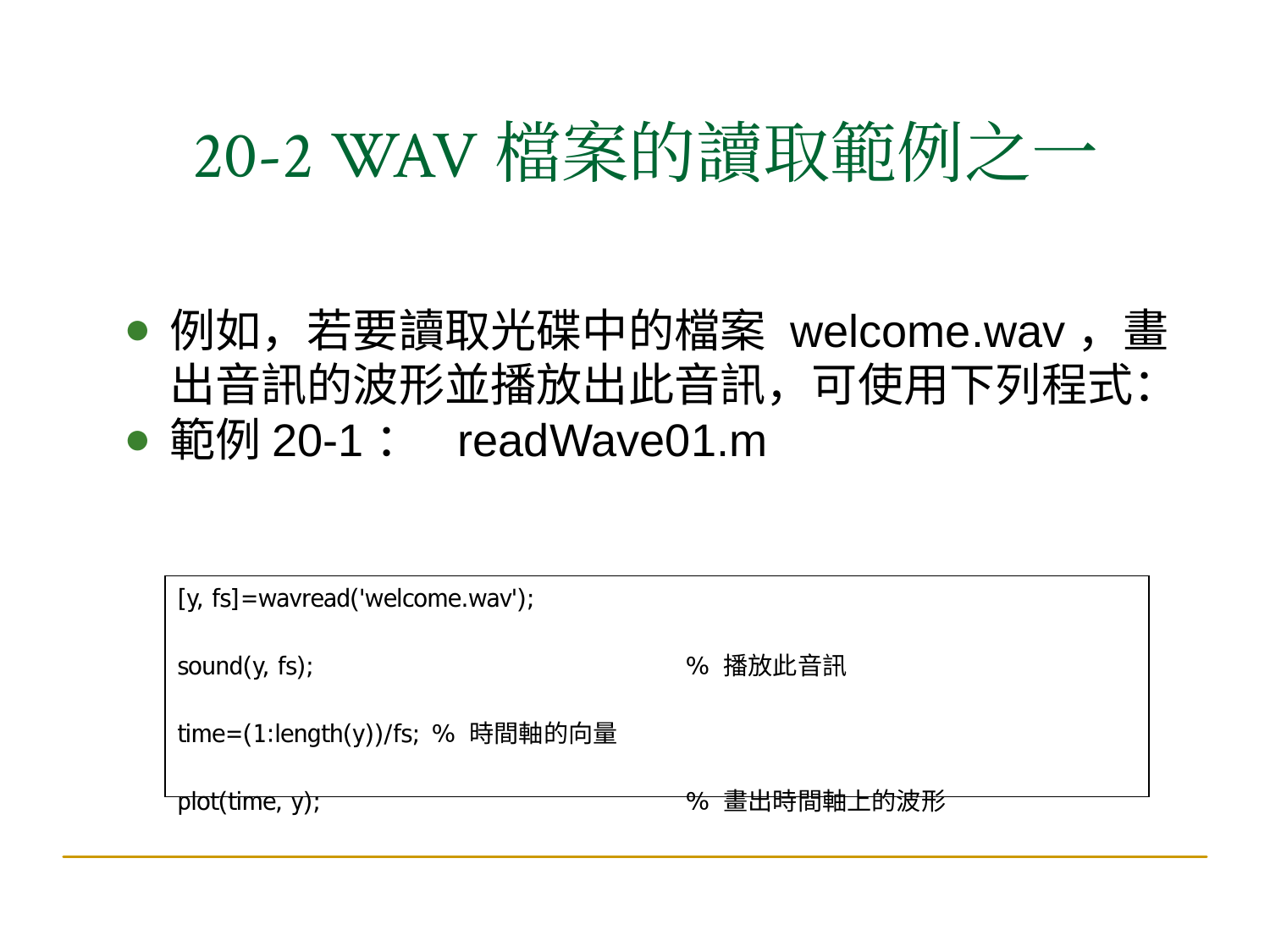

20-2	WAV檔案的讀取範例之一

例如，若要讀取光碟中的檔案 welcome.wav，畫出音訊的波形並播放出此音訊，可使用下列程式：
範例20-1：  readWave01.m

[y, fs]=wavread('welcome.wav');

sound(y, fs);			% 播放此音訊

time=(1:length(y))/fs;	% 時間軸的向量

plot(time, y);			% 畫出時間軸上的波形